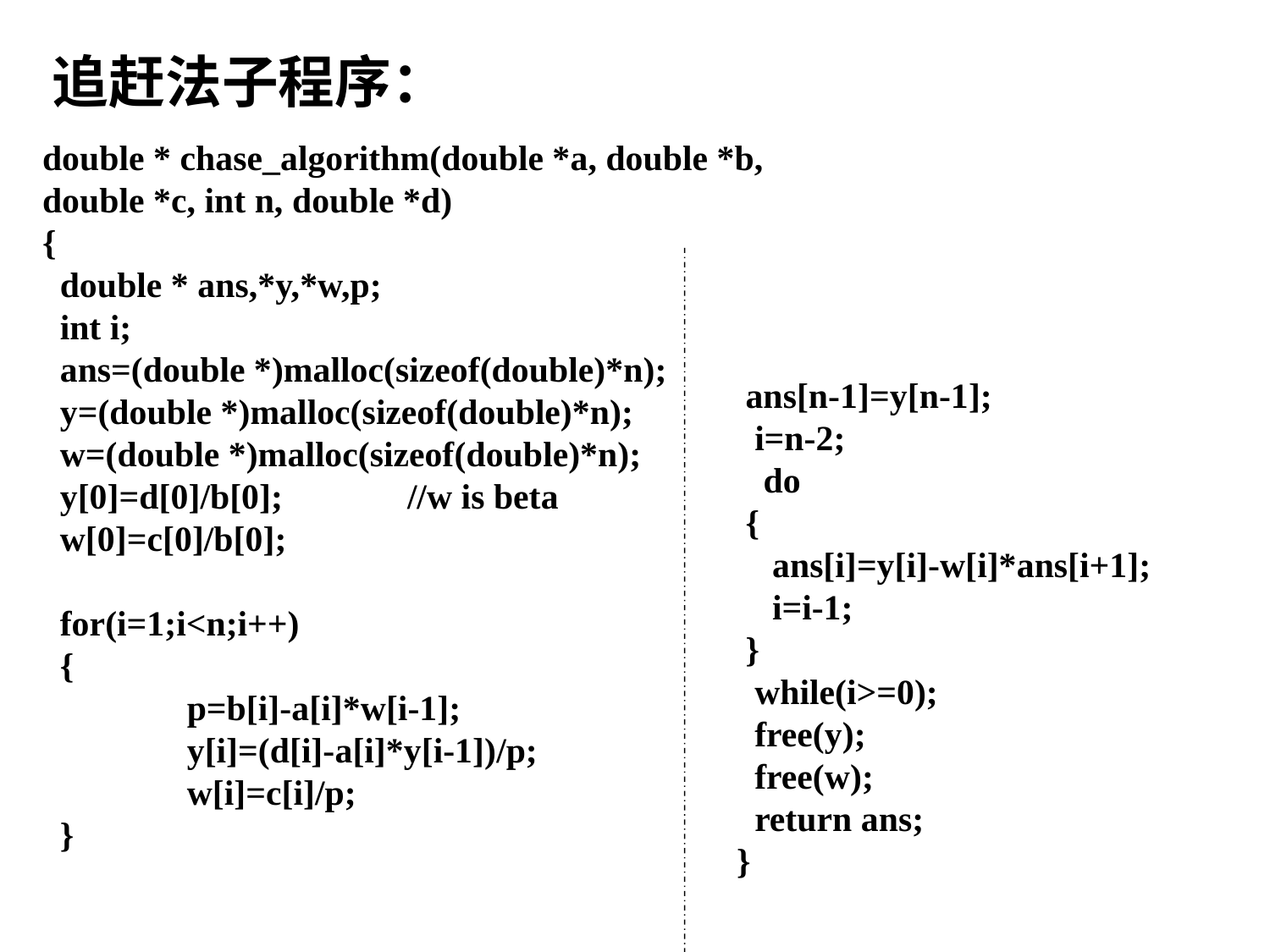

# 追赶法子程序：
double * chase_algorithm(double *a, double *b,
double *c, int n, double *d)
{
  double * ans,*y,*w,p;
  int i;
  ans=(double *)malloc(sizeof(double)*n);
  y=(double *)malloc(sizeof(double)*n);
  w=(double *)malloc(sizeof(double)*n);
  y[0]=d[0]/b[0];              //w is beta
  w[0]=c[0]/b[0];

  for(i=1;i<n;i++)
  {
	  p=b[i]-a[i]*w[i-1];
	  y[i]=(d[i]-a[i]*y[i-1])/p;
	  w[i]=c[i]/p;
  }
 ans[n-1]=y[n-1];
  i=n-2;
   do
 {
    ans[i]=y[i]-w[i]*ans[i+1];
    i=i-1;
 }
  while(i>=0);
  free(y);
  free(w);
  return ans;
}